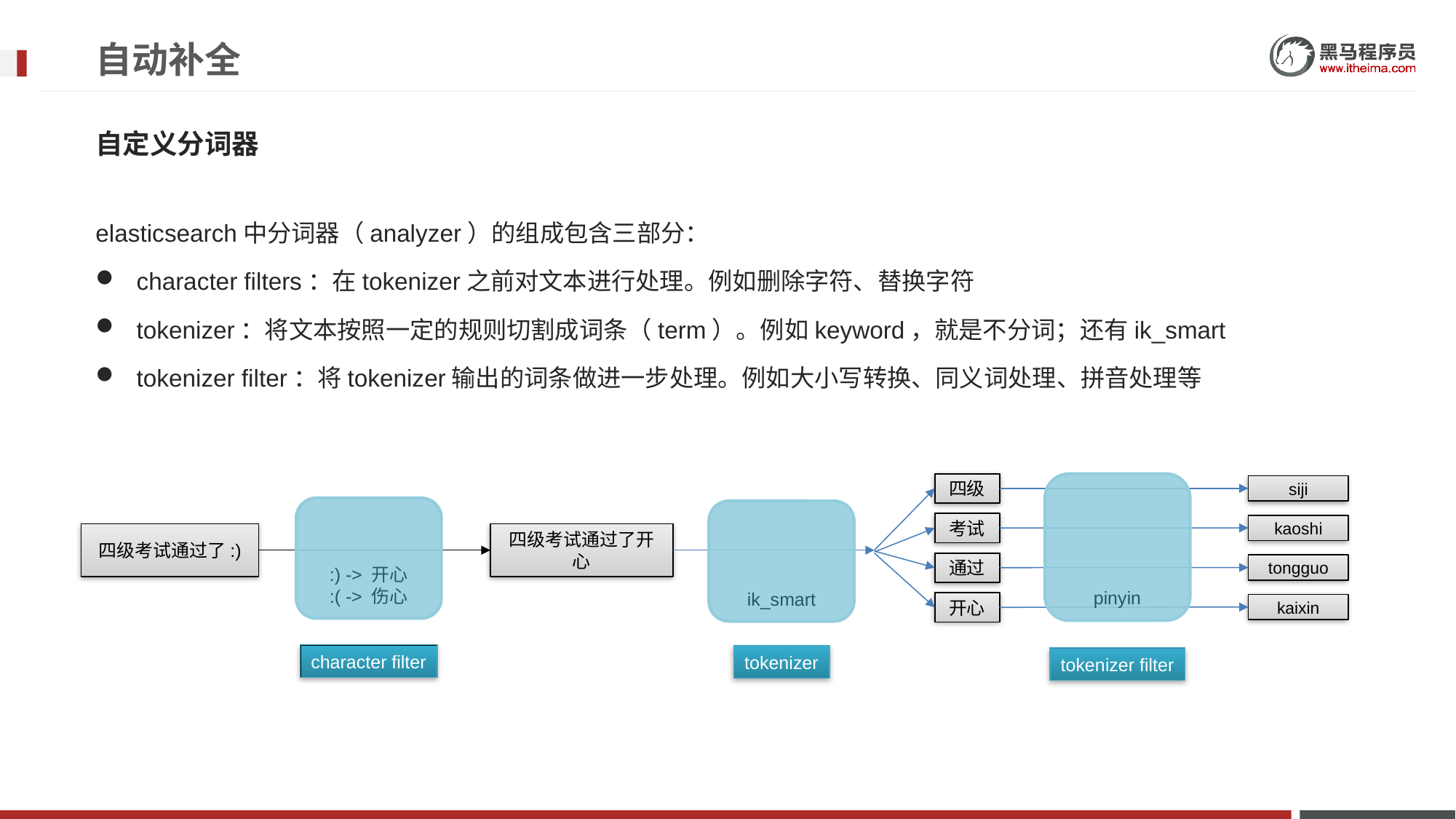

# 自动补全
自定义分词器
elasticsearch中分词器（analyzer）的组成包含三部分：
character filters：在tokenizer之前对文本进行处理。例如删除字符、替换字符
tokenizer：将文本按照一定的规则切割成词条（term）。例如keyword，就是不分词；还有ik_smart
tokenizer filter：将tokenizer输出的词条做进一步处理。例如大小写转换、同义词处理、拼音处理等
四级
pinyin
siji
:) -> 开心
:( -> 伤心
ik_smart
考试
kaoshi
四级考试通过了:)
四级考试通过了开心
通过
tongguo
开心
kaixin
character filter
tokenizer
tokenizer filter